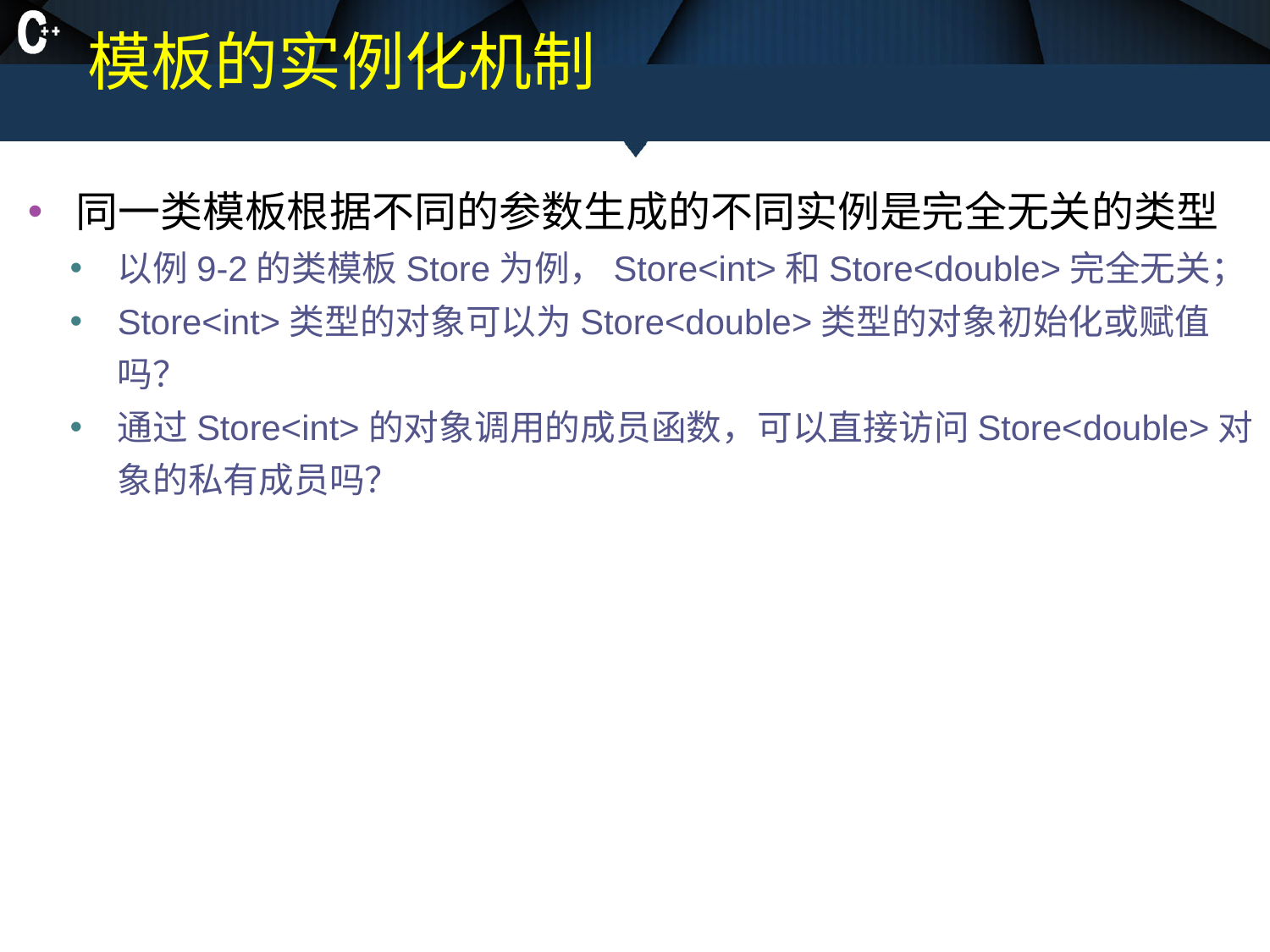

# 模板的实例化机制
同一类模板根据不同的参数生成的不同实例是完全无关的类型
以例9-2的类模板Store为例，Store<int>和Store<double>完全无关；
Store<int>类型的对象可以为Store<double>类型的对象初始化或赋值吗？
通过Store<int>的对象调用的成员函数，可以直接访问Store<double>对象的私有成员吗？